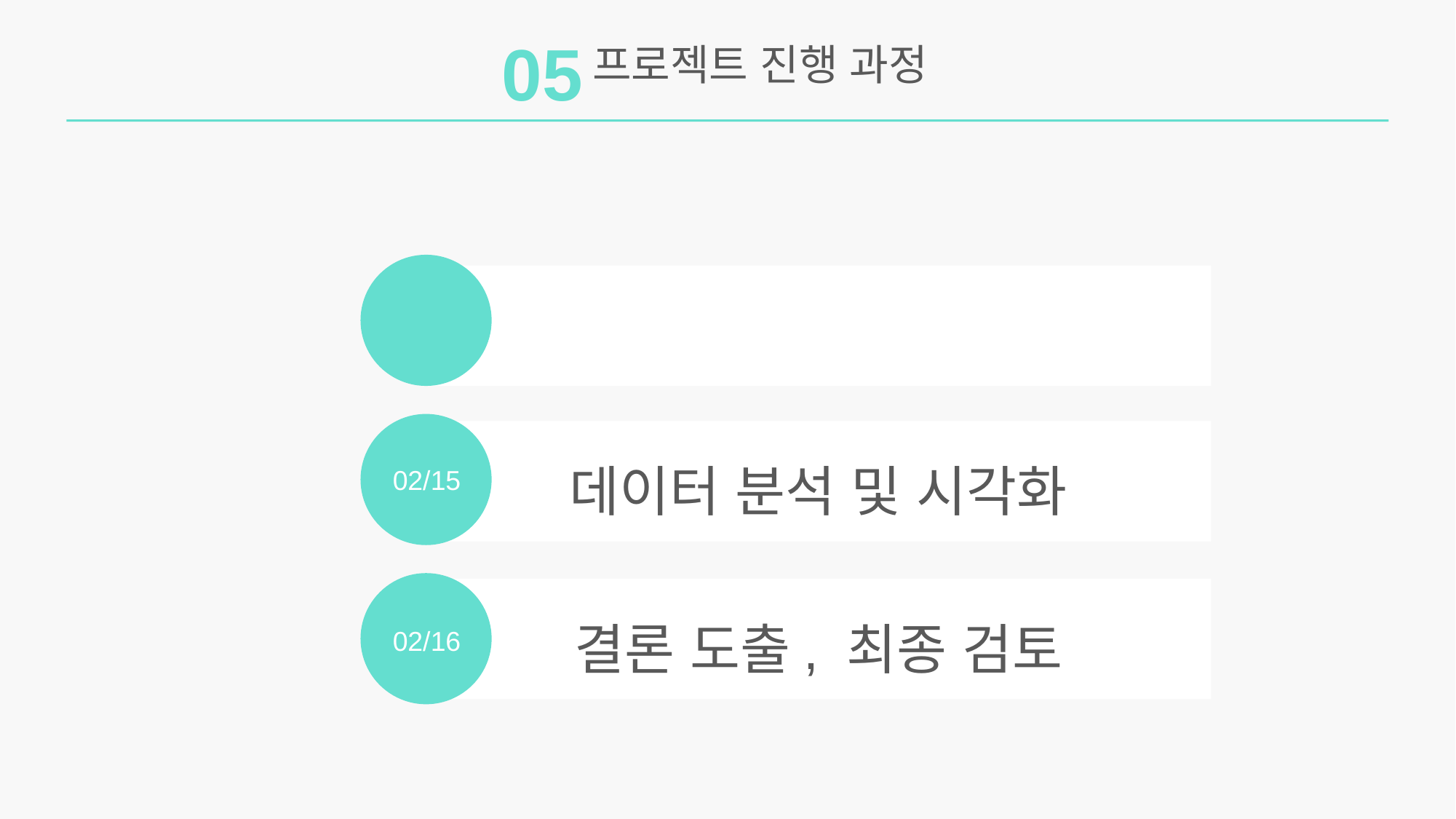

05
프로젝트 진행 과정

ㅇ

데이터 분석 및 시각화
02/15

결론 도출, 최종 검토
02/16